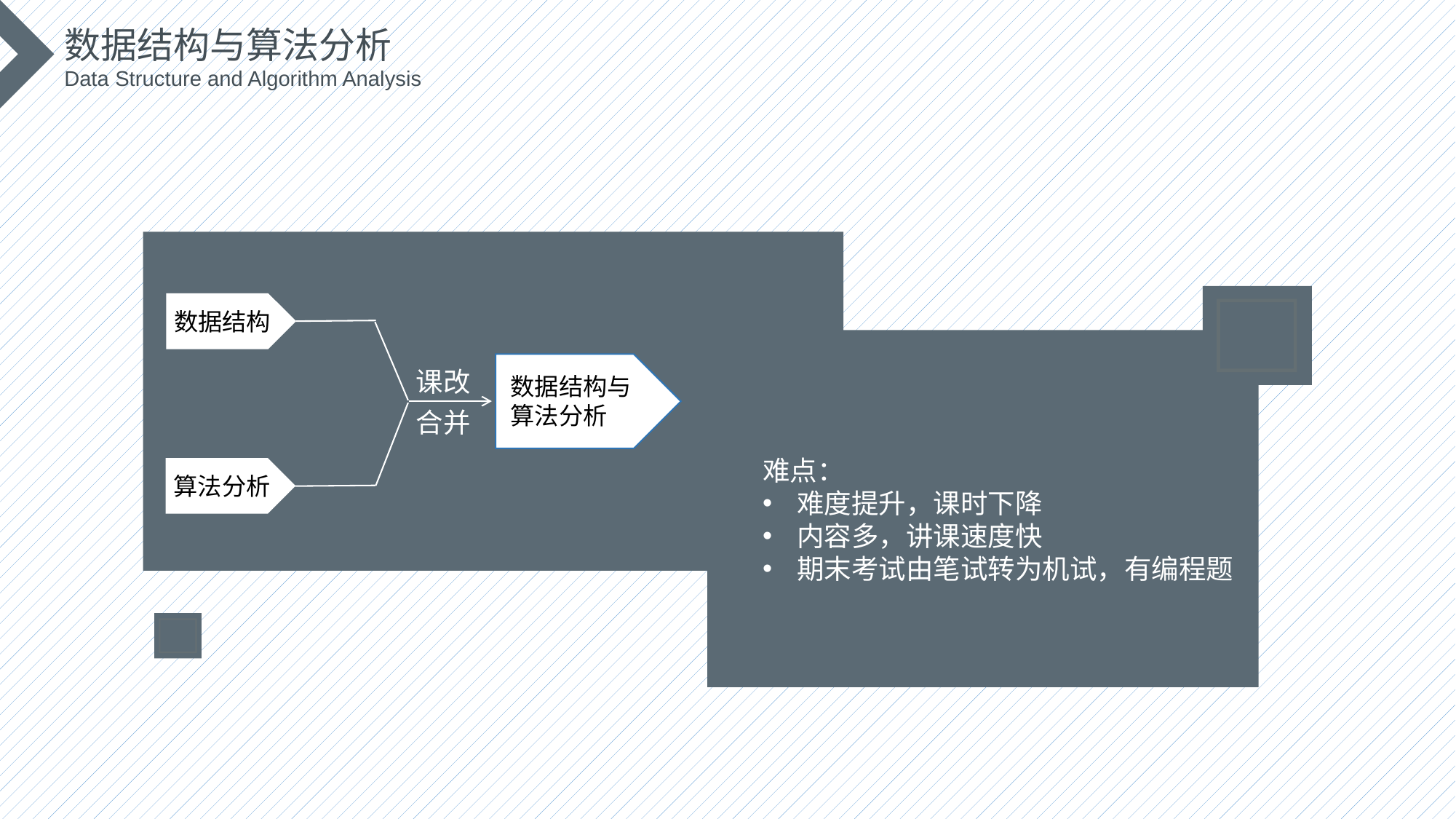

数据结构与算法分析

Data Structure and Algorithm Analysis

数据结构

课改
数据结构与算法分析
合并
难点：
难度提升，课时下降
内容多，讲课速度快
期末考试由笔试转为机试，有编程题

算法分析